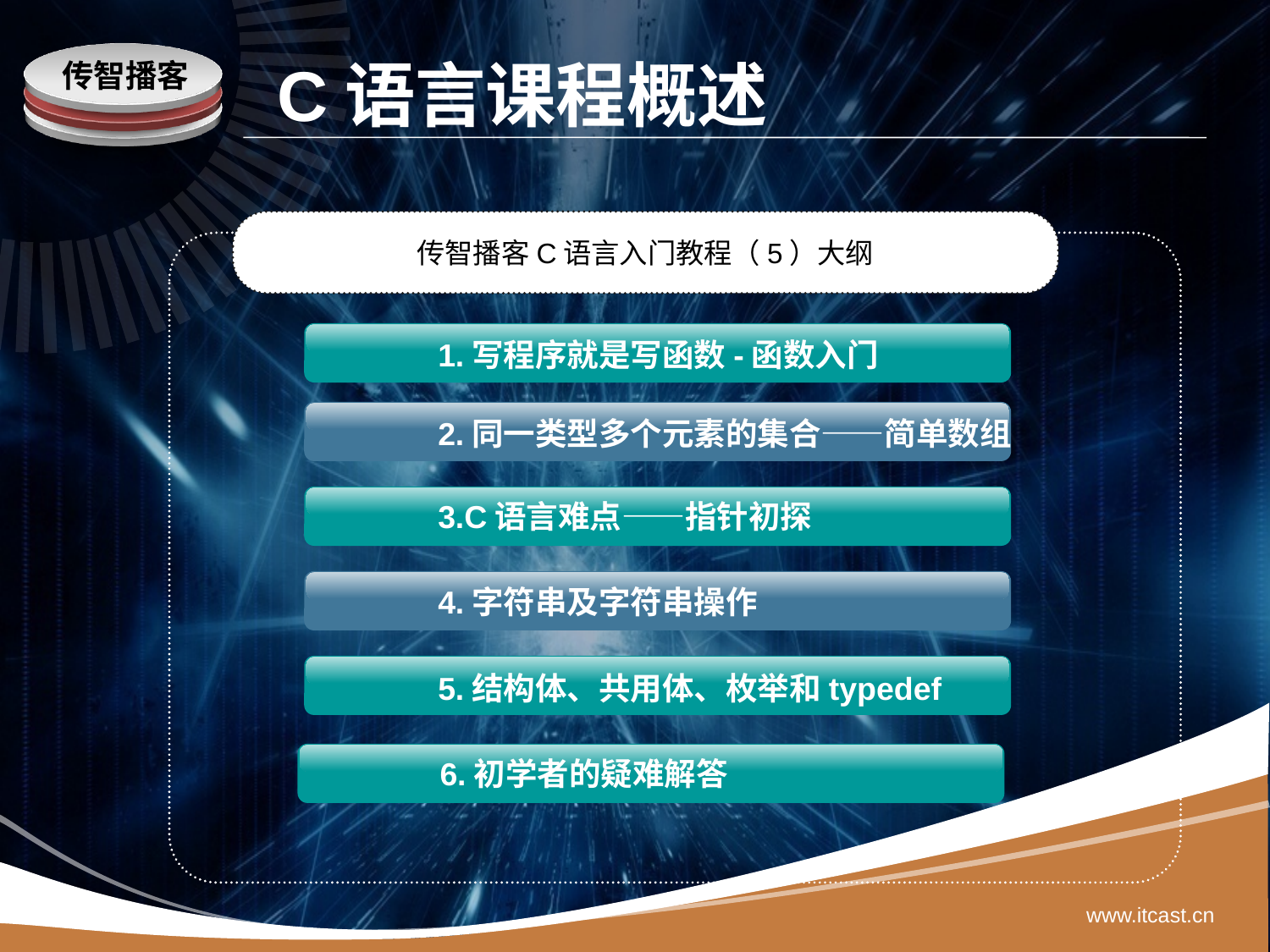

# C语言课程概述
传智播客C语言入门教程（5）大纲

 1.写程序就是写函数-函数入门

 2.同一类型多个元素的集合——简单数组

 3.C语言难点——指针初探

 4.字符串及字符串操作

 5.结构体、共用体、枚举和typedef

6.初学者的疑难解答
www.itcast.cn